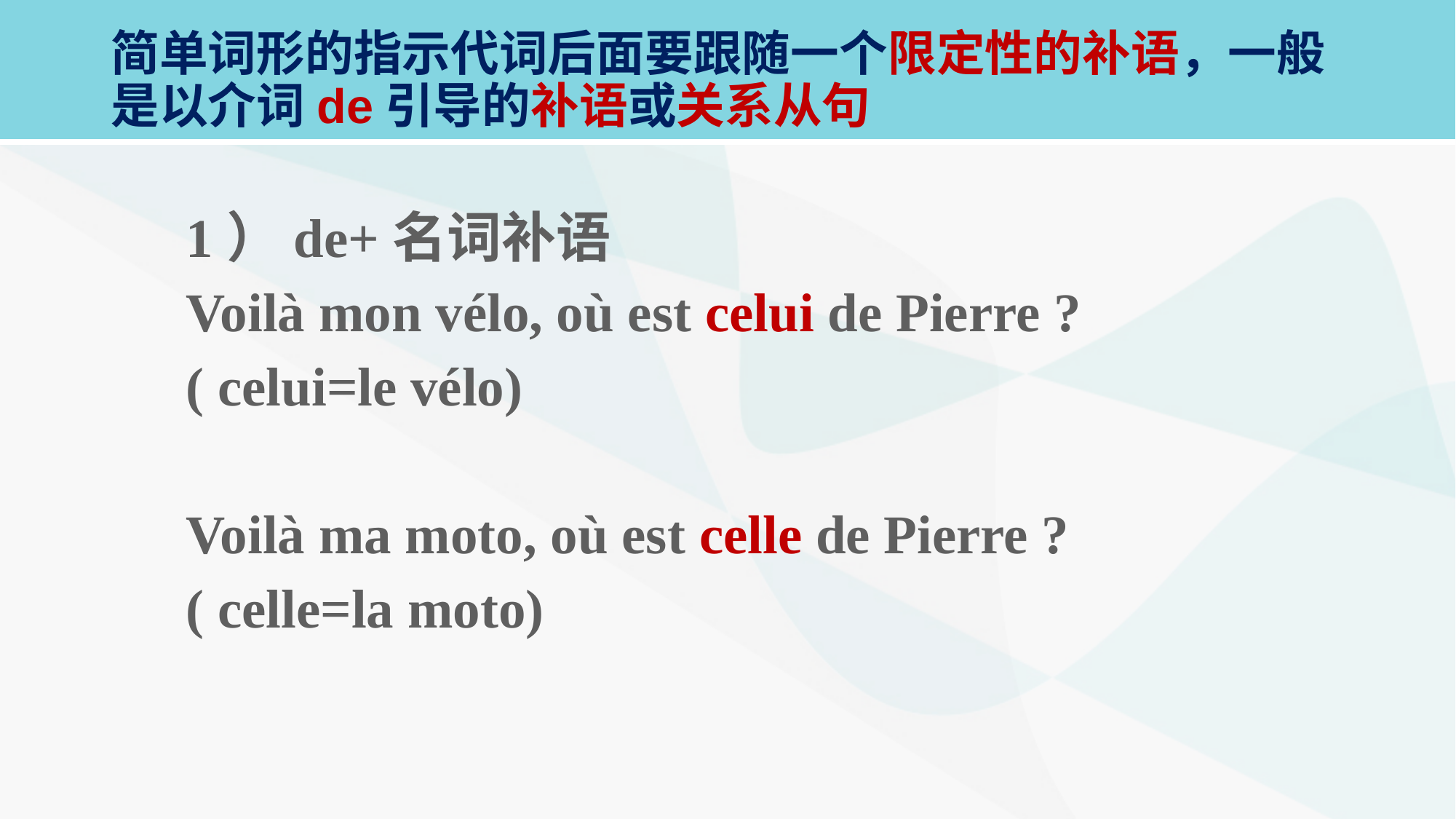

# 简单词形的指示代词后面要跟随一个限定性的补语，一般是以介词de引导的补语或关系从句
1）de+名词补语
Voilà mon vélo, où est celui de Pierre ?
( celui=le vélo)

Voilà ma moto, où est celle de Pierre ?
( celle=la moto)